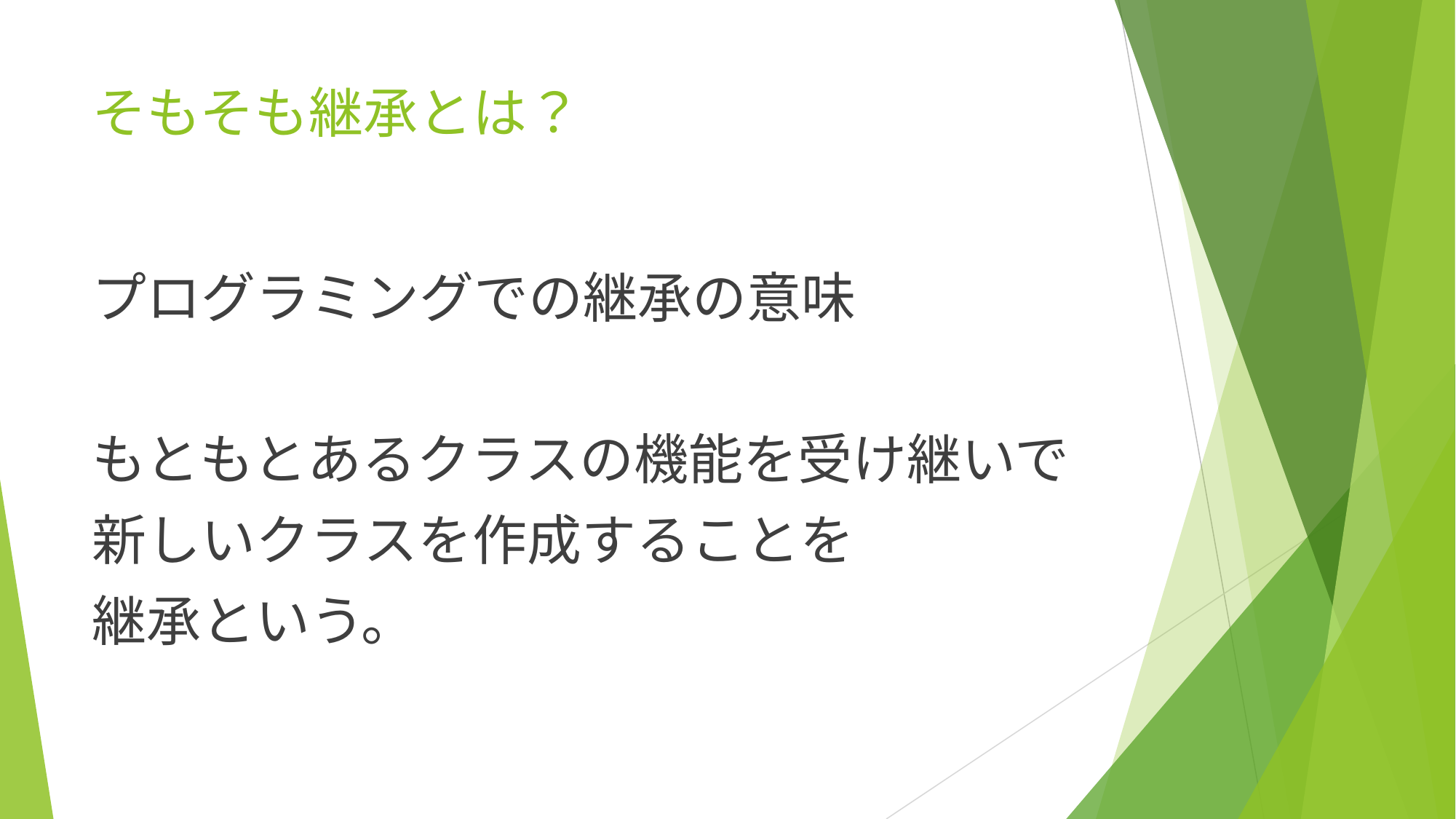

# そもそも継承とは？
プログラミングでの継承の意味

もともとあるクラスの機能を受け継いで
新しいクラスを作成することを
継承という。